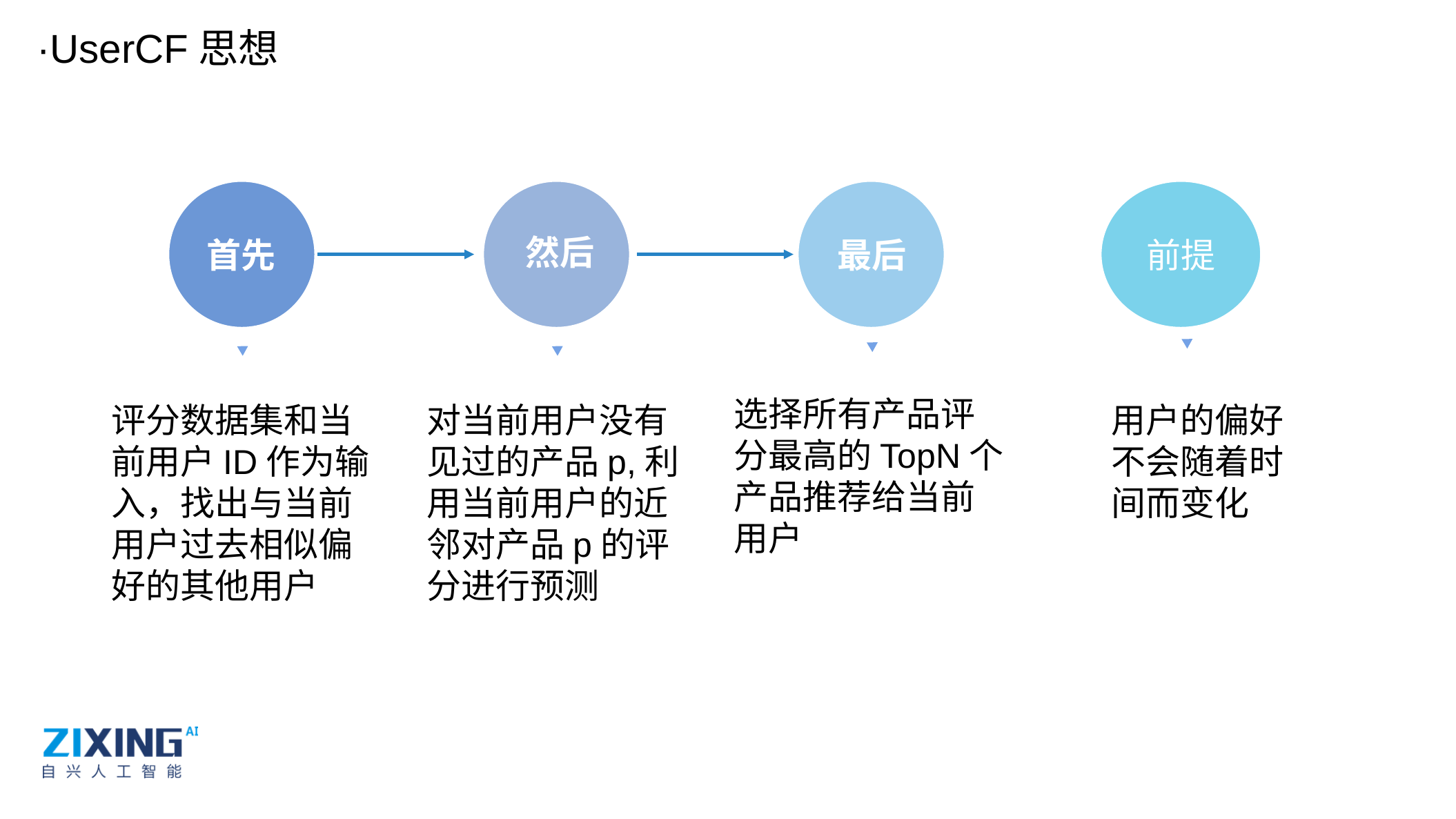

·UserCF思想

前提
然后
首先
最后

选择所有产品评分最高的TopN个产品推荐给当前用户
评分数据集和当前用户ID作为输入，找出与当前用户过去相似偏好的其他用户
对当前用户没有见过的产品p,利用当前用户的近邻对产品p的评分进行预测
用户的偏好不会随着时间而变化